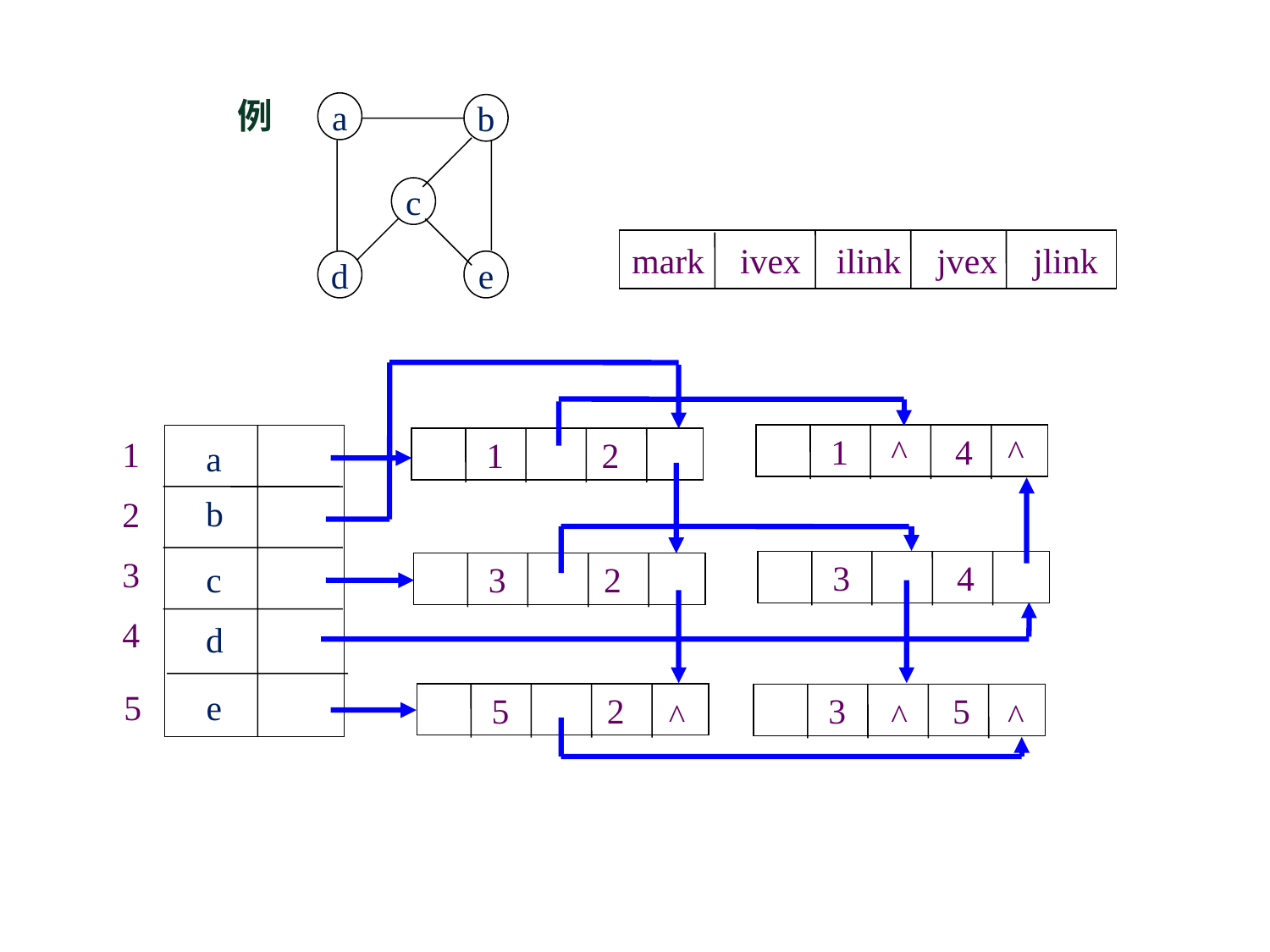

例
a
b

c

d
e

mark    ivex    ilink    jvex    jlink

^
^
       1            4

1
       1           2

a
b
2

3

c
       3            4

       3           2

4

d

5
e
       5           2

       3            5

^
^
^